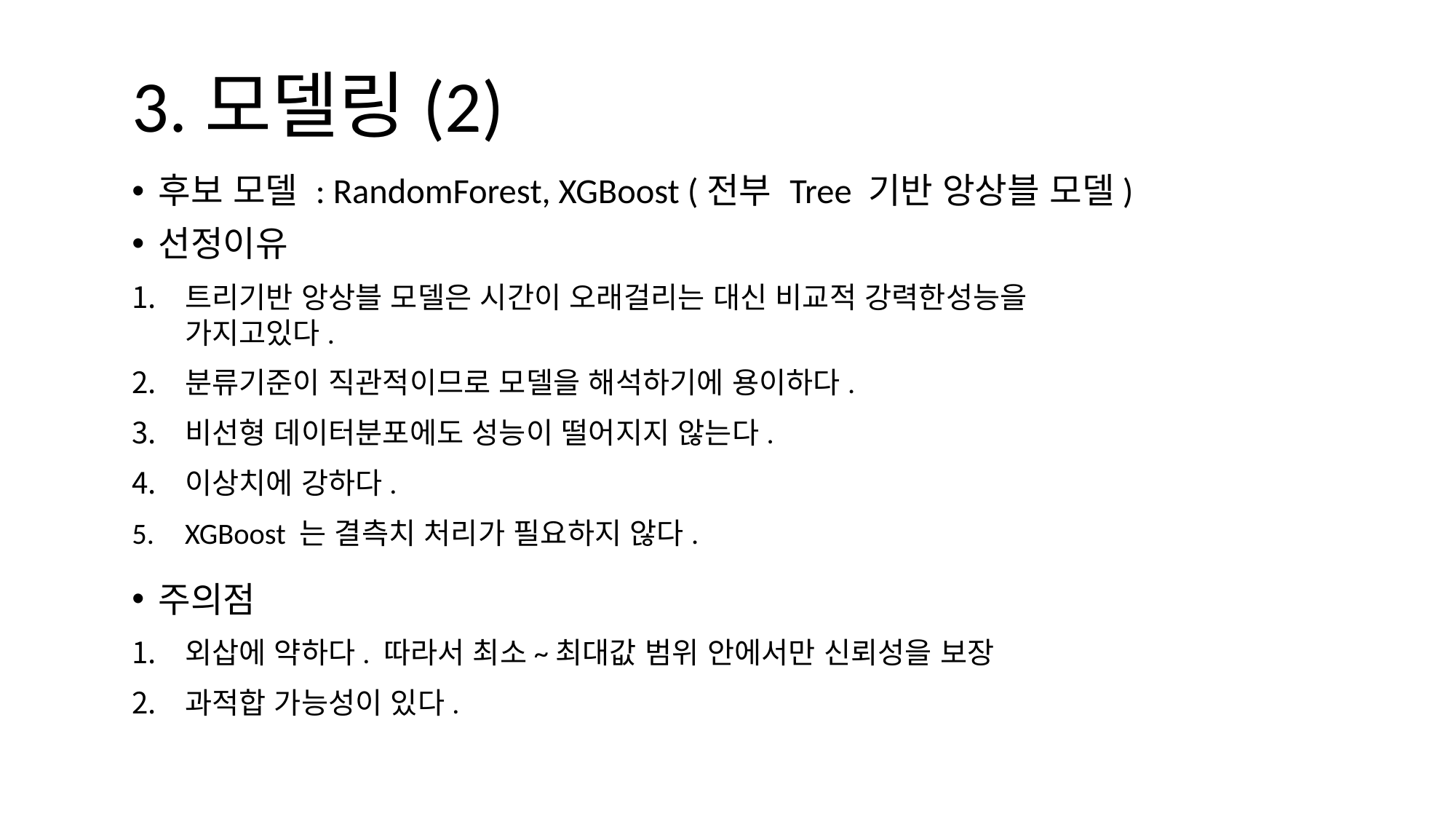

# 3.모델링(2)
후보 모델 : RandomForest, XGBoost (전부 Tree 기반 앙상블 모델)
선정이유
트리기반 앙상블 모델은 시간이 오래걸리는 대신 비교적 강력한성능을 가지고있다.
분류기준이 직관적이므로 모델을 해석하기에 용이하다.
비선형 데이터분포에도 성능이 떨어지지 않는다.
이상치에 강하다.
XGBoost 는 결측치 처리가 필요하지 않다.
주의점
외삽에 약하다. 따라서 최소~최대값 범위 안에서만 신뢰성을 보장
과적합 가능성이 있다.